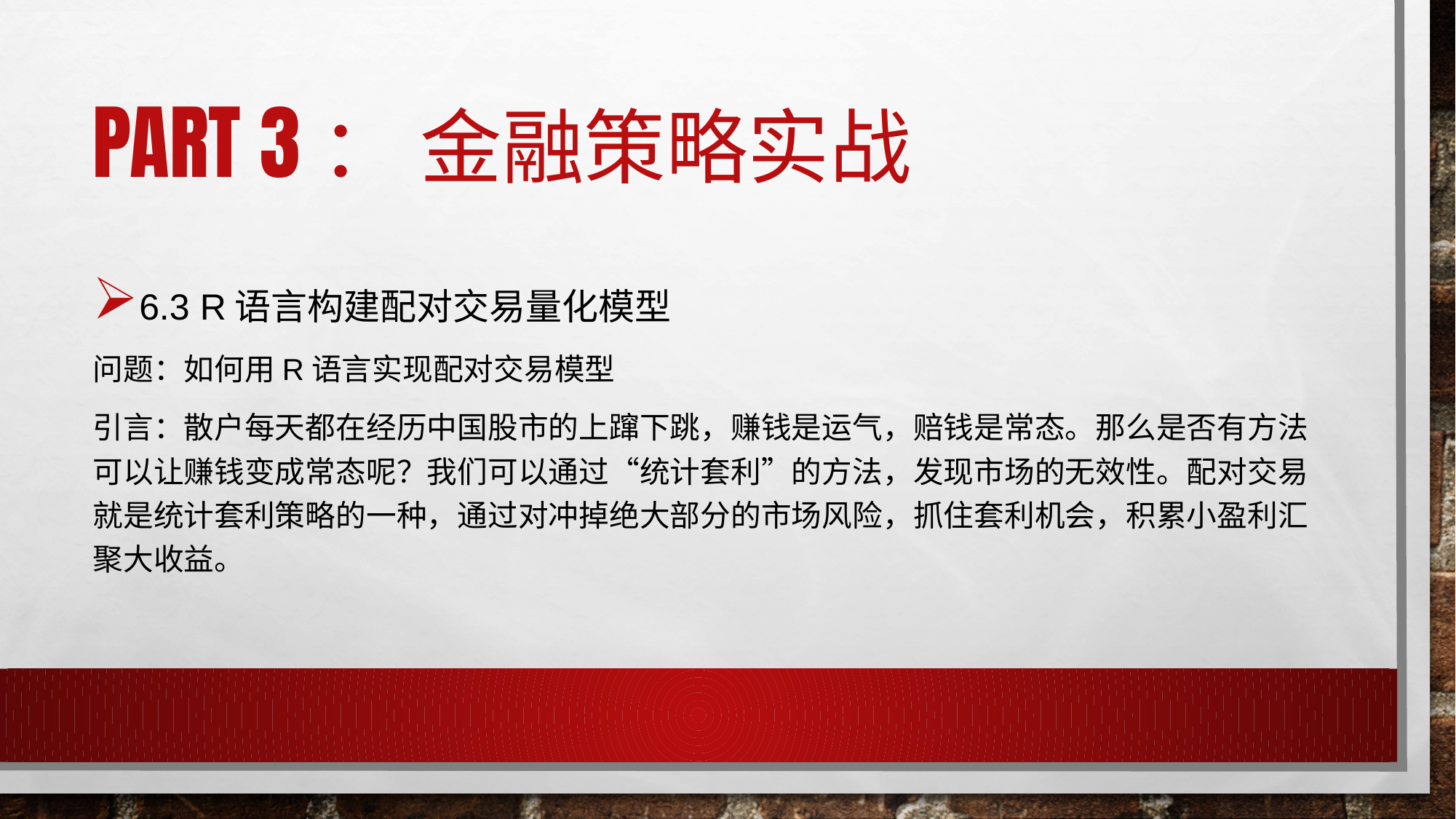

# Part 3： 金融策略实战
6.3 R语言构建配对交易量化模型
问题：如何用R语言实现配对交易模型
引言：散户每天都在经历中国股市的上蹿下跳，赚钱是运气，赔钱是常态。那么是否有方法可以让赚钱变成常态呢？我们可以通过“统计套利”的方法，发现市场的无效性。配对交易就是统计套利策略的一种，通过对冲掉绝大部分的市场风险，抓住套利机会，积累小盈利汇聚大收益。